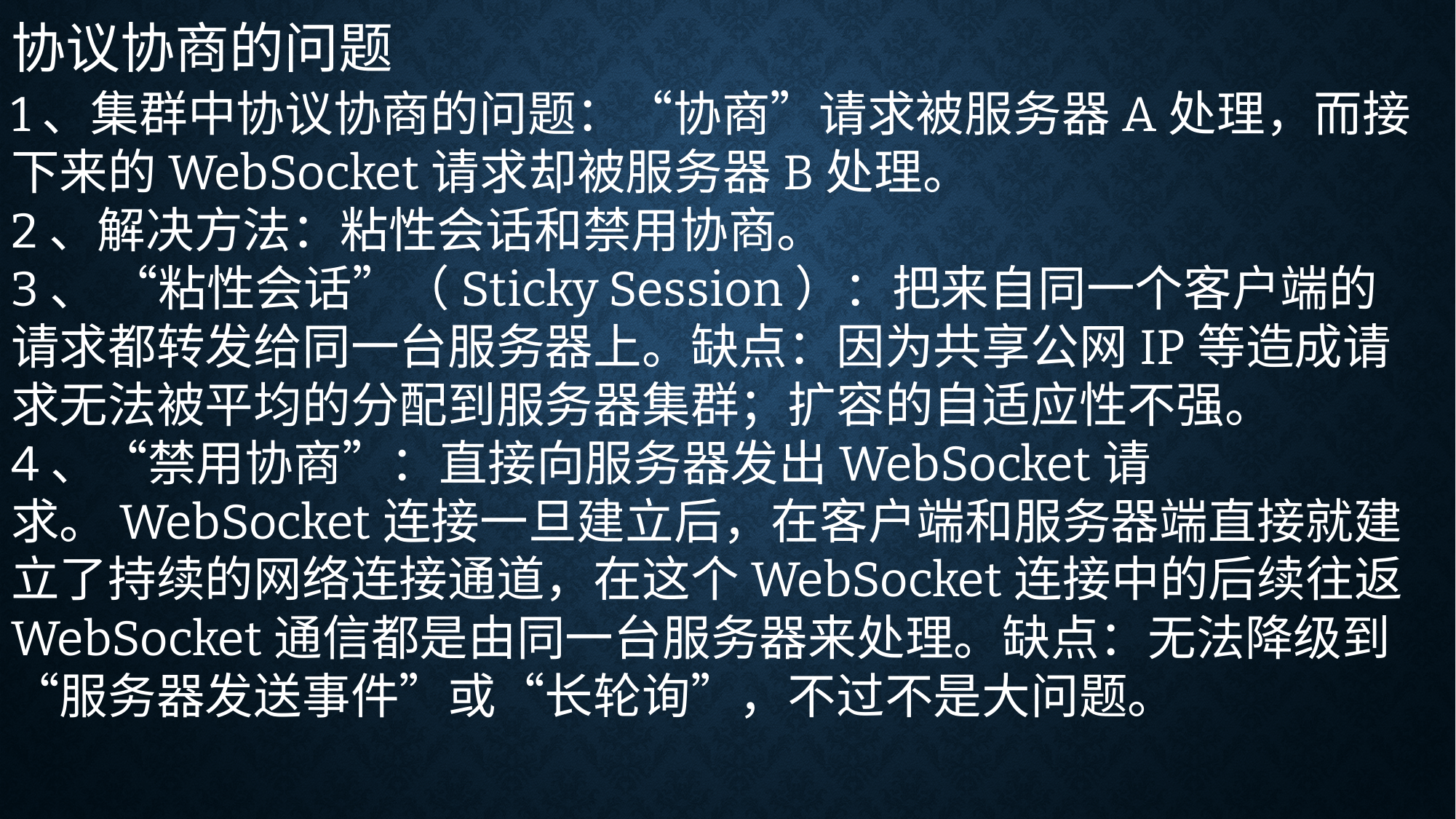

协议协商的问题
1、集群中协议协商的问题：“协商”请求被服务器A处理，而接下来的WebSocket请求却被服务器B处理。
2、解决方法：粘性会话和禁用协商。
3、 “粘性会话”（Sticky Session）：把来自同一个客户端的请求都转发给同一台服务器上。缺点：因为共享公网IP等造成请求无法被平均的分配到服务器集群；扩容的自适应性不强。
4、“禁用协商”：直接向服务器发出WebSocket请求。WebSocket连接一旦建立后，在客户端和服务器端直接就建立了持续的网络连接通道，在这个WebSocket连接中的后续往返WebSocket通信都是由同一台服务器来处理。缺点：无法降级到“服务器发送事件”或“长轮询”，不过不是大问题。